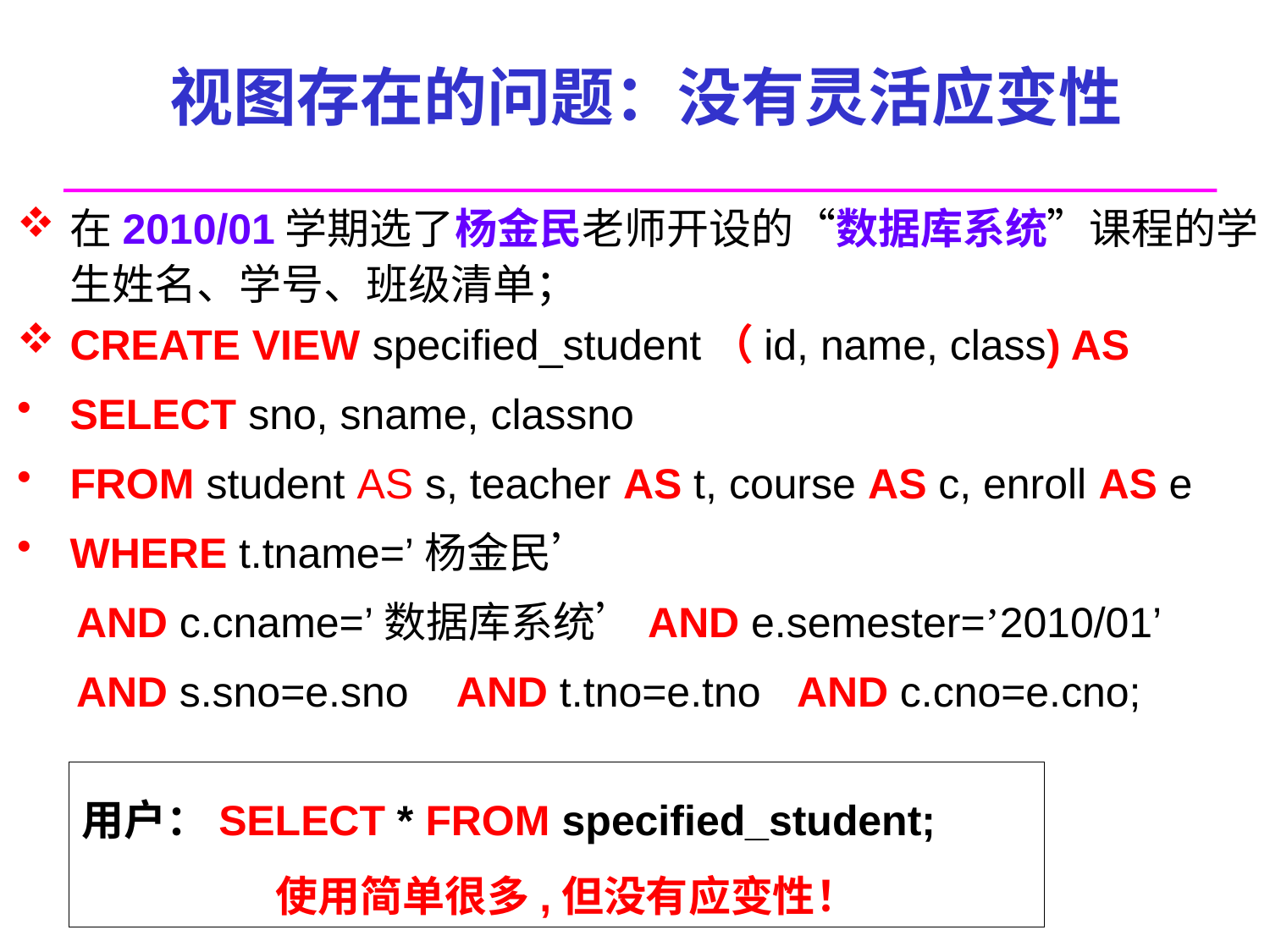

# 视图存在的问题：没有灵活应变性
在2010/01学期选了杨金民老师开设的“数据库系统”课程的学生姓名、学号、班级清单；
CREATE VIEW specified_student（id, name, class) AS
SELECT sno, sname, classno
FROM student AS s, teacher AS t, course AS c, enroll AS e
WHERE t.tname=’杨金民’
     AND c.cname=’数据库系统’AND e.semester=’2010/01’
     AND s.sno=e.sno    AND t.tno=e.tno   AND c.cno=e.cno;
用户：SELECT * FROM specified_student;
 使用简单很多,但没有应变性！